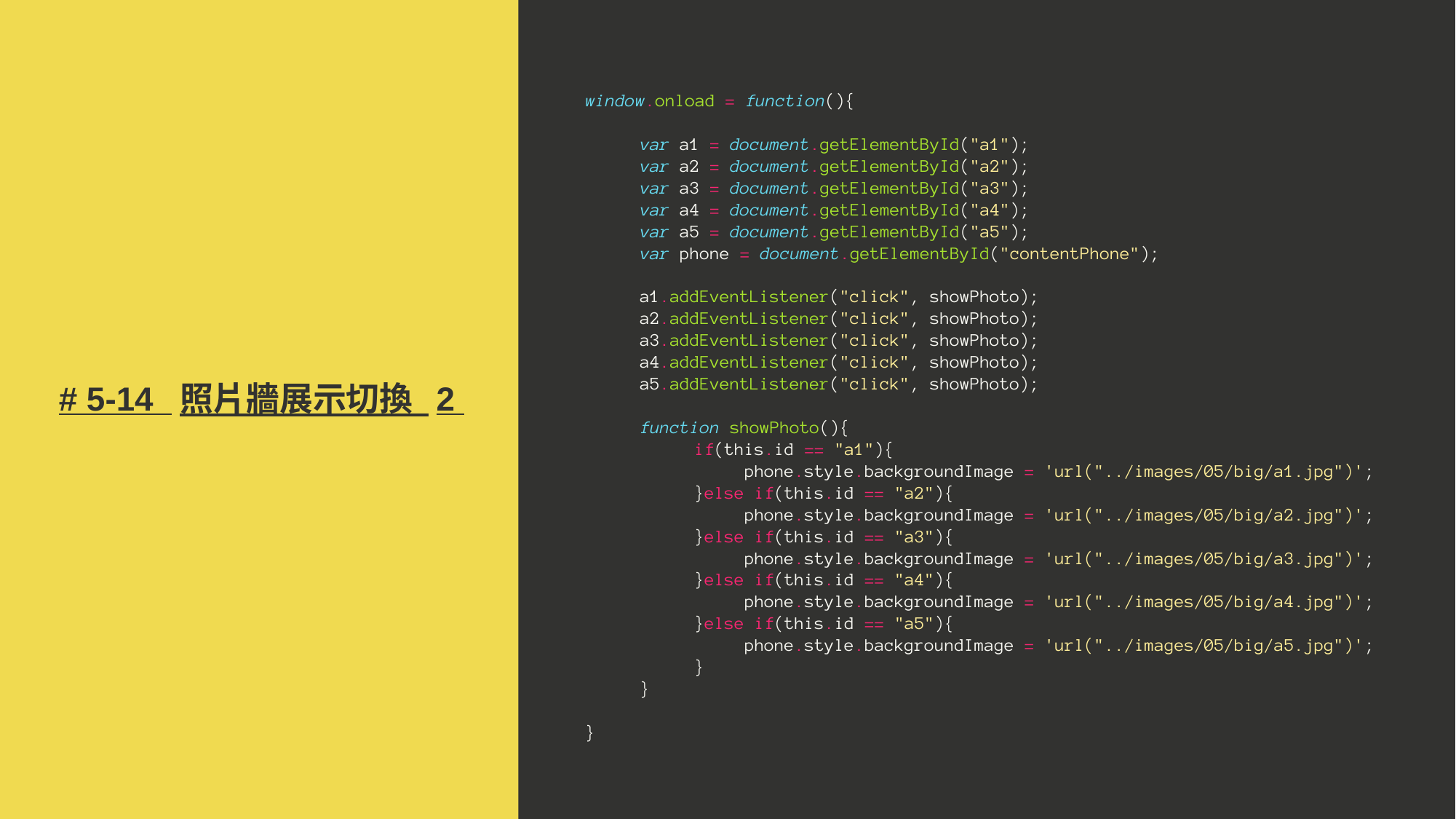

window.onload = function(){

var a1 = document.getElementById("a1");
var a2 = document.getElementById("a2");
var a3 = document.getElementById("a3");
var a4 = document.getElementById("a4");
var a5 = document.getElementById("a5");
var phone = document.getElementById("contentPhone");
a1.addEventListener("click", showPhoto);
a2.addEventListener("click", showPhoto);
a3.addEventListener("click", showPhoto);
a4.addEventListener("click", showPhoto);
a5.addEventListener("click", showPhoto);
function showPhoto(){
if(this.id == "a1"){
     phone.style.backgroundImage = 'url("../images/05/big/a1.jpg")';
}else if(this.id == "a2"){
     phone.style.backgroundImage = 'url("../images/05/big/a2.jpg")';
}else if(this.id == "a3"){
     phone.style.backgroundImage = 'url("../images/05/big/a3.jpg")';
}else if(this.id == "a4"){
     phone.style.backgroundImage = 'url("../images/05/big/a4.jpg")';
}else if(this.id == "a5"){
     phone.style.backgroundImage = 'url("../images/05/big/a5.jpg")';
}
}
}
# # 5-14  照片牆展示切換  2